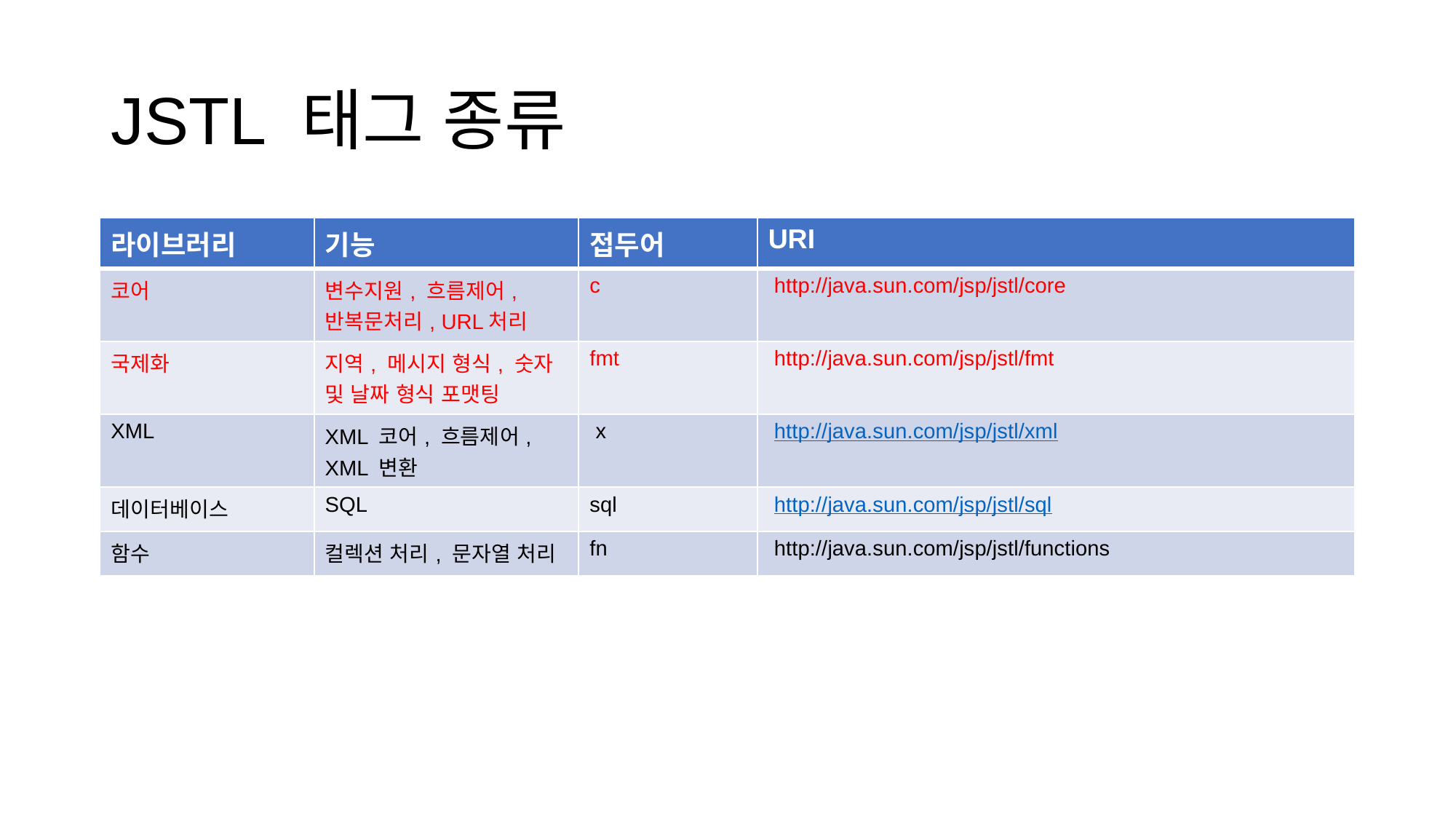

# JSTL 태그 종류
| 라이브러리 | 기능 | 접두어 | URI |
| --- | --- | --- | --- |
| 코어 | 변수지원, 흐름제어, 반복문처리, URL처리 | c | http://java.sun.com/jsp/jstl/core |
| 국제화 | 지역, 메시지 형식, 숫자 및 날짜 형식 포맷팅 | fmt | http://java.sun.com/jsp/jstl/fmt |
| XML | XML 코어, 흐름제어, XML 변환 | x | http://java.sun.com/jsp/jstl/xml |
| 데이터베이스 | SQL | sql | http://java.sun.com/jsp/jstl/sql |
| 함수 | 컬렉션 처리, 문자열 처리 | fn | http://java.sun.com/jsp/jstl/functions |